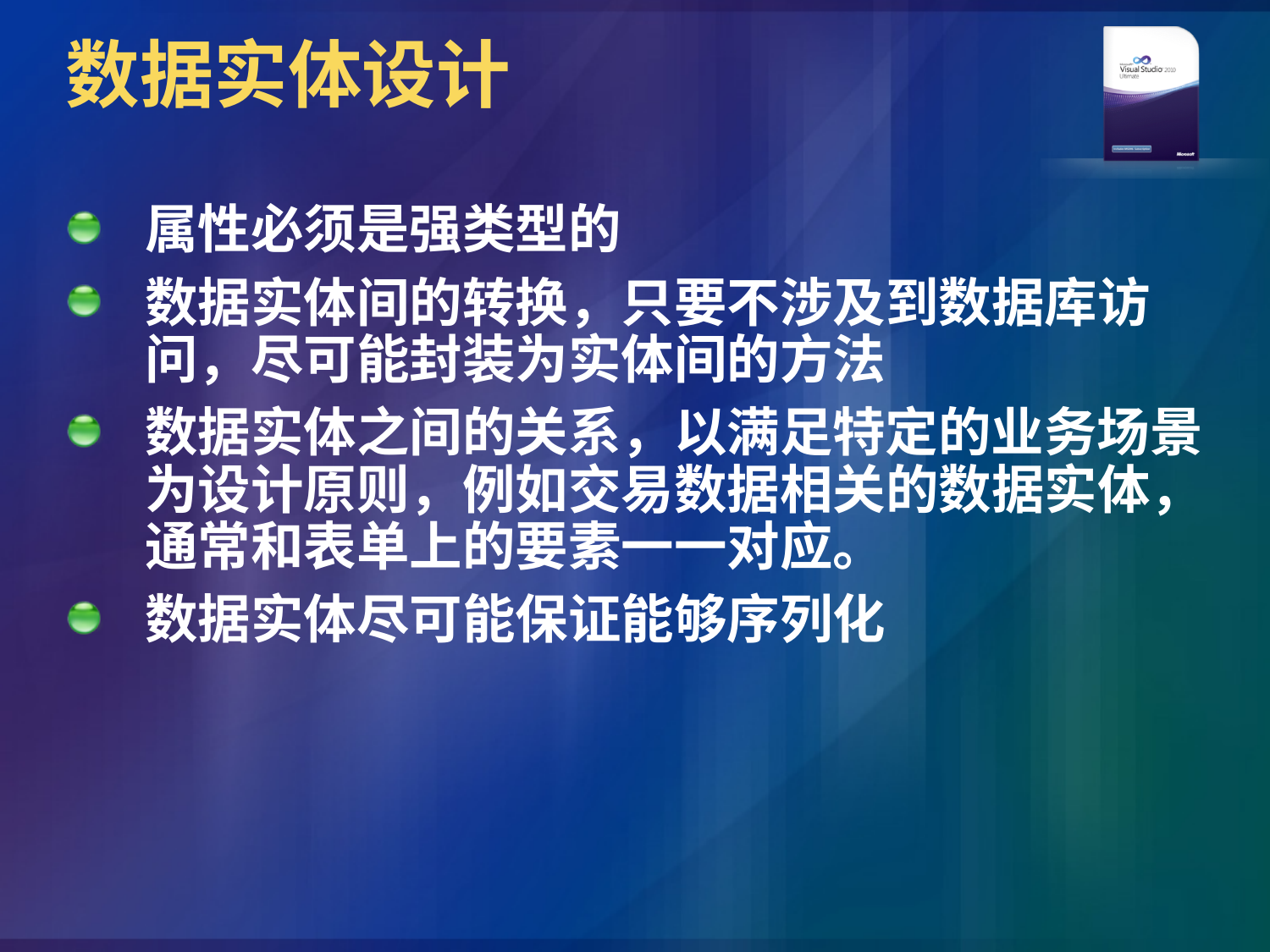

# 数据实体设计
属性必须是强类型的
数据实体间的转换，只要不涉及到数据库访问，尽可能封装为实体间的方法
数据实体之间的关系，以满足特定的业务场景为设计原则，例如交易数据相关的数据实体，通常和表单上的要素一一对应。
数据实体尽可能保证能够序列化